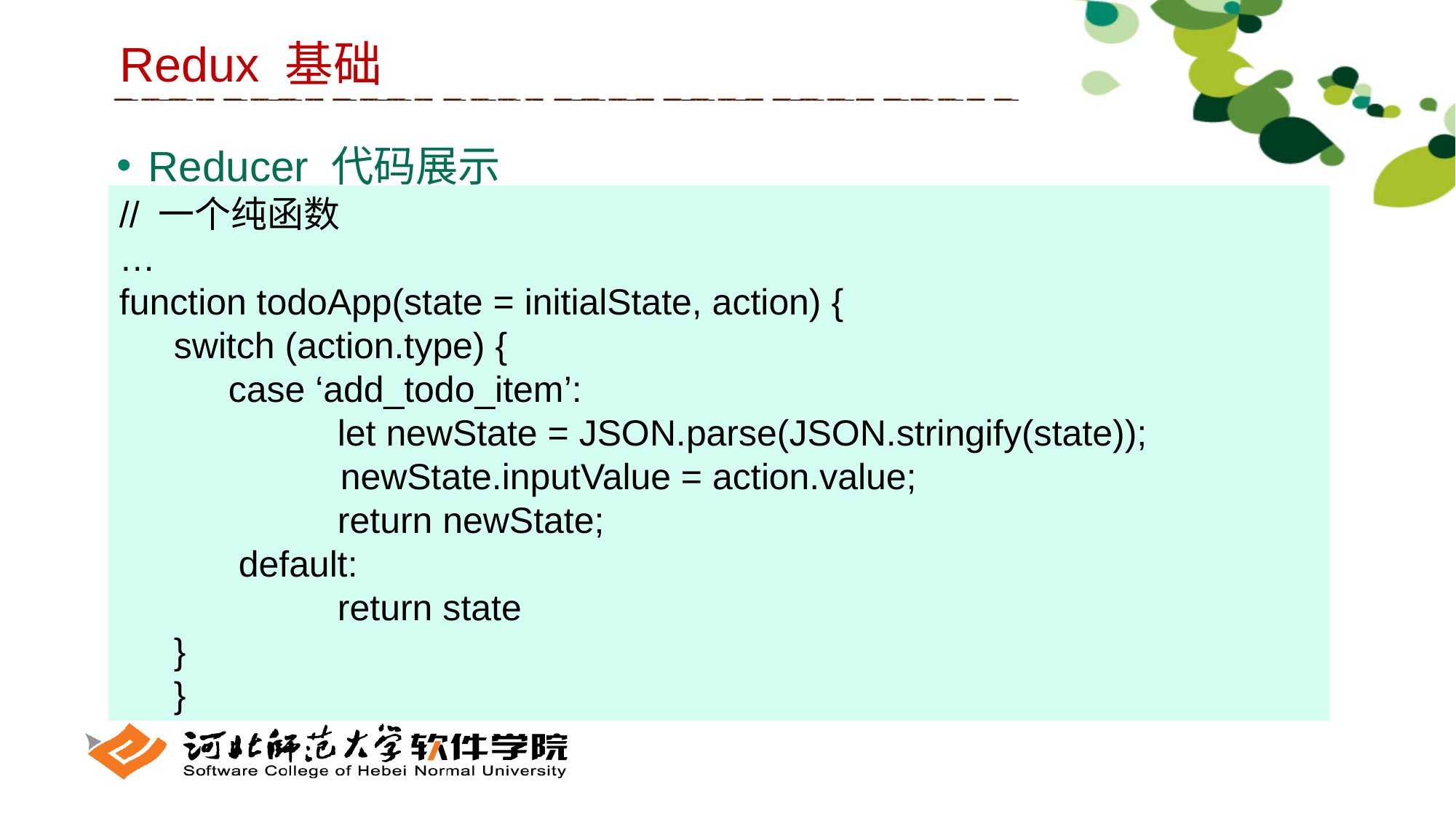

Redux 基础
 Reducer 代码展示

// 一个纯函数
…
function todoApp(state = initialState, action) {
switch (action.type) {
case ‘add_todo_item’:
	let newState = JSON.parse(JSON.stringify(state));
           newState.inputValue = action.value;
	return newState;
 default:
	return state
}
}